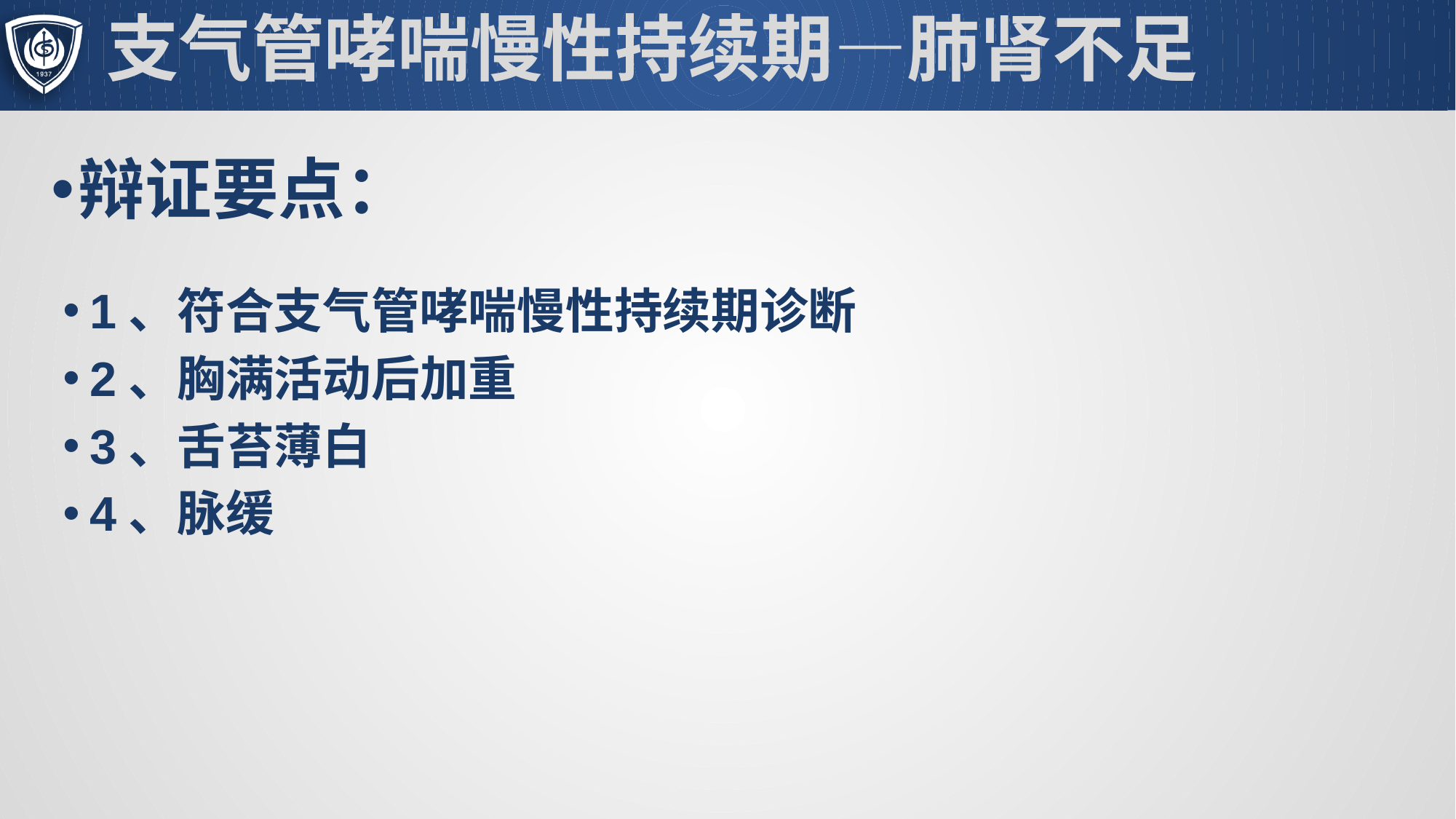

# 支气管哮喘慢性持续期—肺肾不足
辩证要点：

1、符合支气管哮喘慢性持续期诊断
2、胸满活动后加重
3、舌苔薄白
4、脉缓